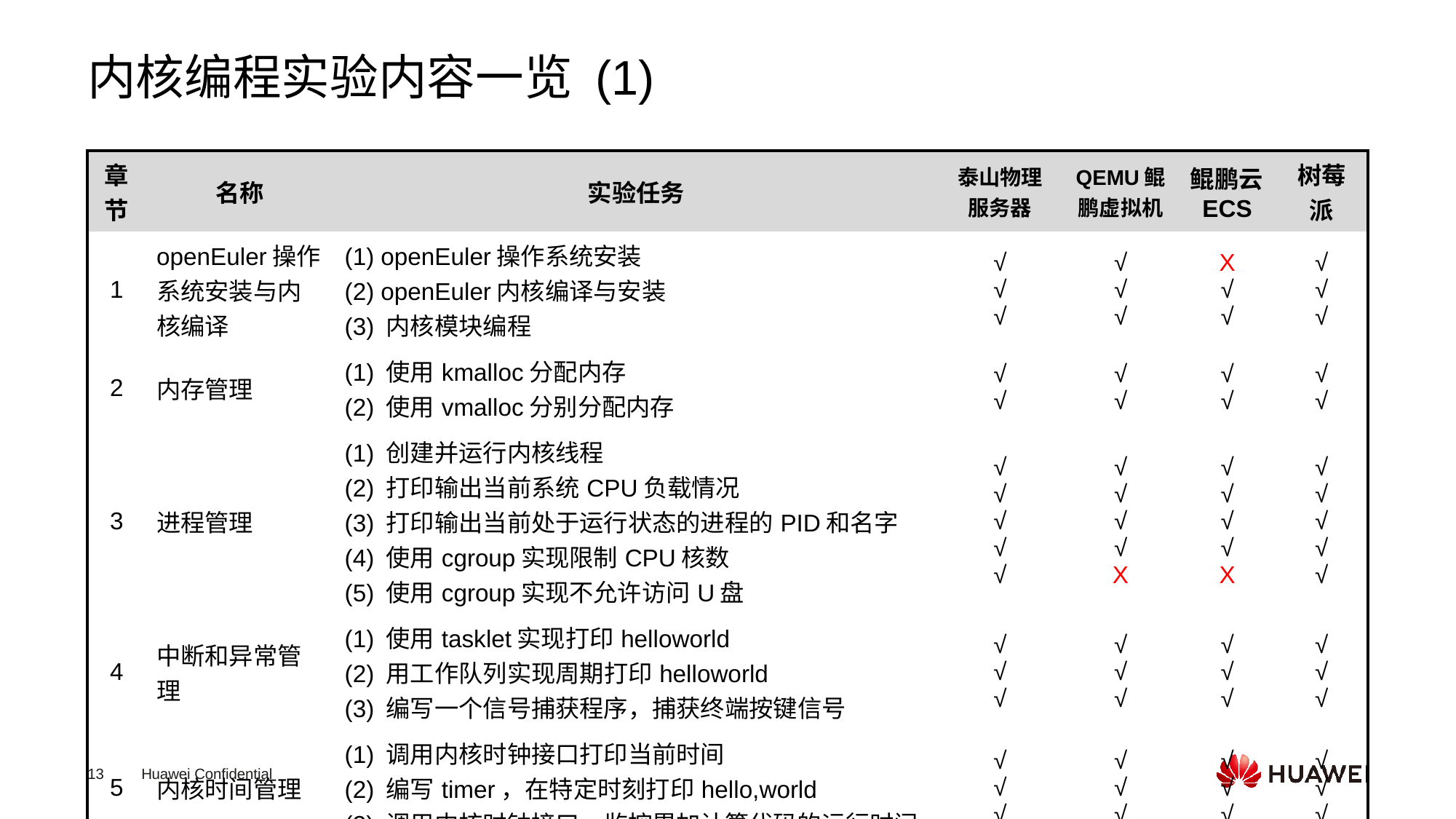

# 内核编程实验内容一览 (1)
| 章节 | 名称 | 实验任务 | 泰山物理服务器 | QEMU鲲鹏虚拟机 | 鲲鹏云ECS | 树莓派 |
| --- | --- | --- | --- | --- | --- | --- |
| 1 | openEuler操作系统安装与内核编译 | (1) openEuler操作系统安装 (2) openEuler内核编译与安装 (3) 内核模块编程 | √ √ √ | √ √ √ | X √ √ | √ √ √ |
| 2 | 内存管理 | (1) 使用kmalloc分配内存 (2) 使用vmalloc分别分配内存 | √ √ | √ √ | √ √ | √ √ |
| 3 | 进程管理 | (1) 创建并运行内核线程 (2) 打印输出当前系统CPU负载情况 (3) 打印输出当前处于运行状态的进程的PID和名字 (4) 使用cgroup实现限制CPU核数 (5) 使用cgroup实现不允许访问U盘 | √ √ √ √ √ | √ √ √ √ X | √ √ √ √ X | √ √ √ √ √ |
| 4 | 中断和异常管理 | (1) 使用tasklet实现打印helloworld (2) 用工作队列实现周期打印helloworld (3) 编写一个信号捕获程序，捕获终端按键信号 | √ √ √ | √ √ √ | √ √ √ | √ √ √ |
| 5 | 内核时间管理 | (1) 调用内核时钟接口打印当前时间 (2) 编写timer，在特定时刻打印hello,world (3) 调用内核时钟接口，监控累加计算代码的运行时间 | √ √ √ | √ √ √ | √ √ √ | √ √ √ |